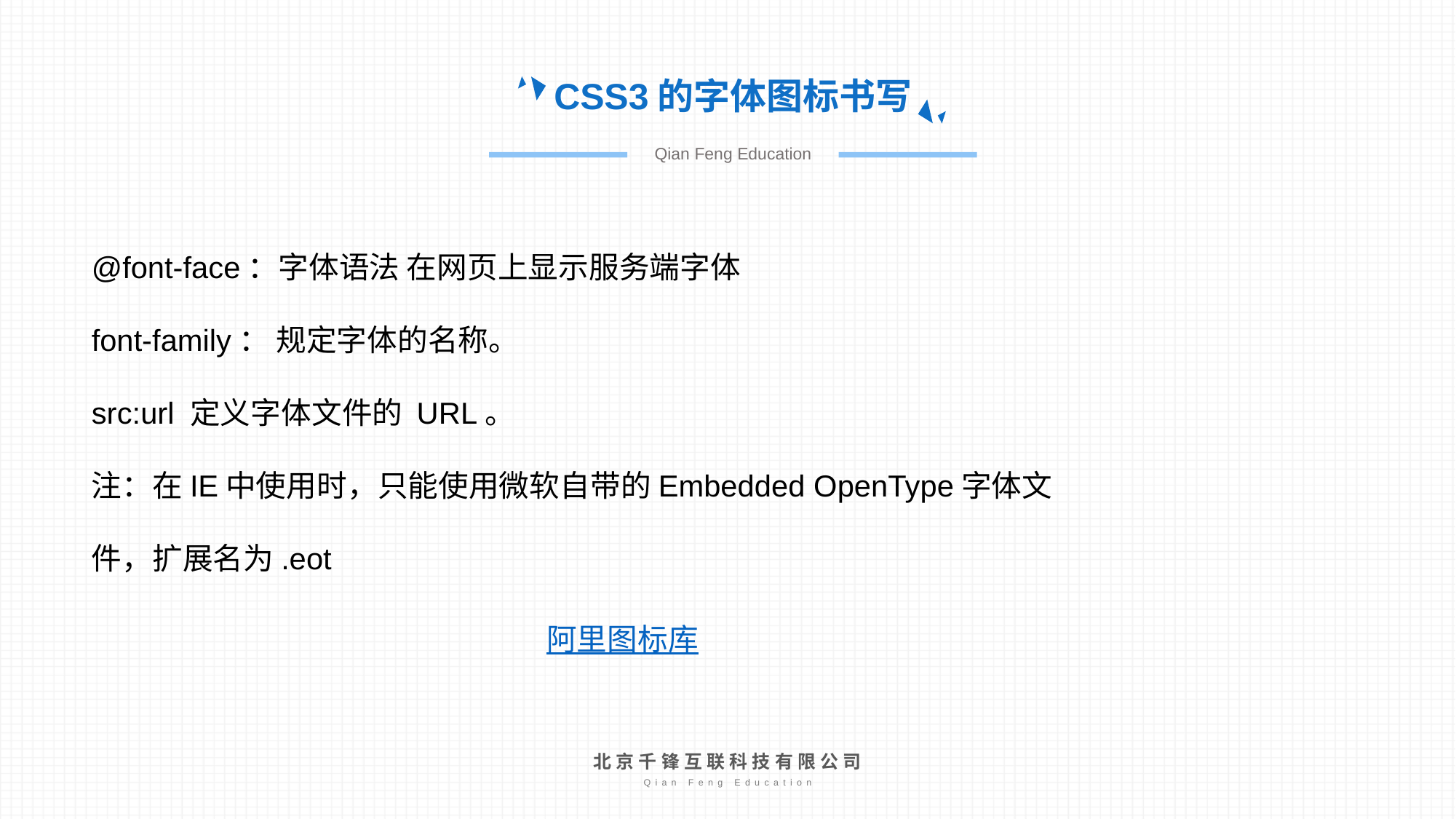

CSS3的字体图标书写

Qian Feng Education

@font-face：字体语法 在网页上显示服务端字体
font-family： 规定字体的名称。
src:url 定义字体文件的 URL。
注：在IE中使用时，只能使用微软自带的Embedded OpenType字体文件，扩展名为.eot
阿里图标库
北京千锋互联科技有限公司
Qian Feng Education